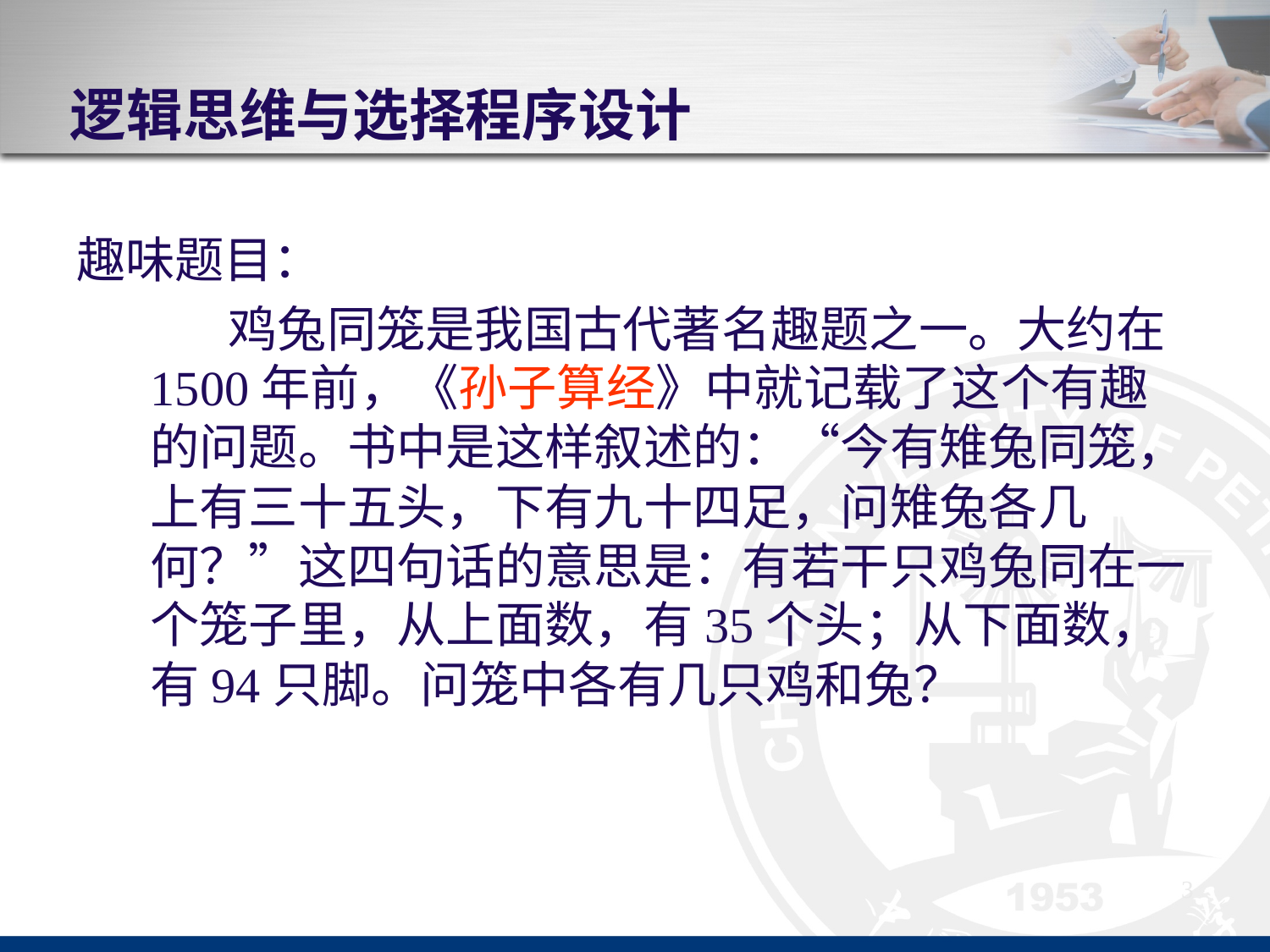

# 逻辑思维与选择程序设计
趣味题目：
	      鸡兔同笼是我国古代著名趣题之一。大约在1500年前，《孙子算经》中就记载了这个有趣的问题。书中是这样叙述的：“今有雉兔同笼，上有三十五头，下有九十四足，问雉兔各几何？”这四句话的意思是：有若干只鸡兔同在一个笼子里，从上面数，有35个头；从下面数，有94只脚。问笼中各有几只鸡和兔？

3